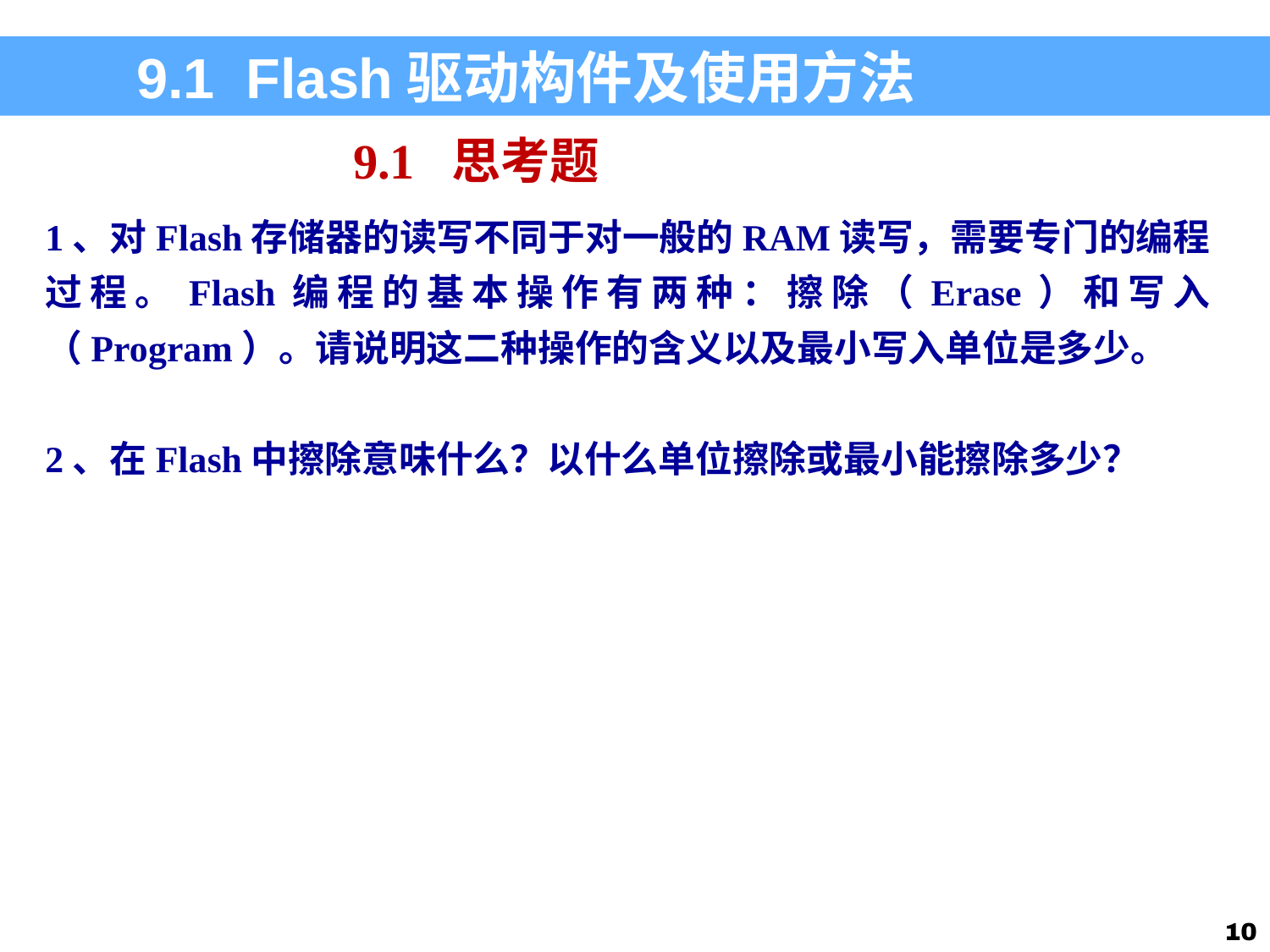

9.1  Flash驱动构件及使用方法
9.1  思考题
1、对Flash存储器的读写不同于对一般的RAM读写，需要专门的编程过程。Flash编程的基本操作有两种：擦除（Erase）和写入（Program）。请说明这二种操作的含义以及最小写入单位是多少。

2、在Flash中擦除意味什么？以什么单位擦除或最小能擦除多少？
10